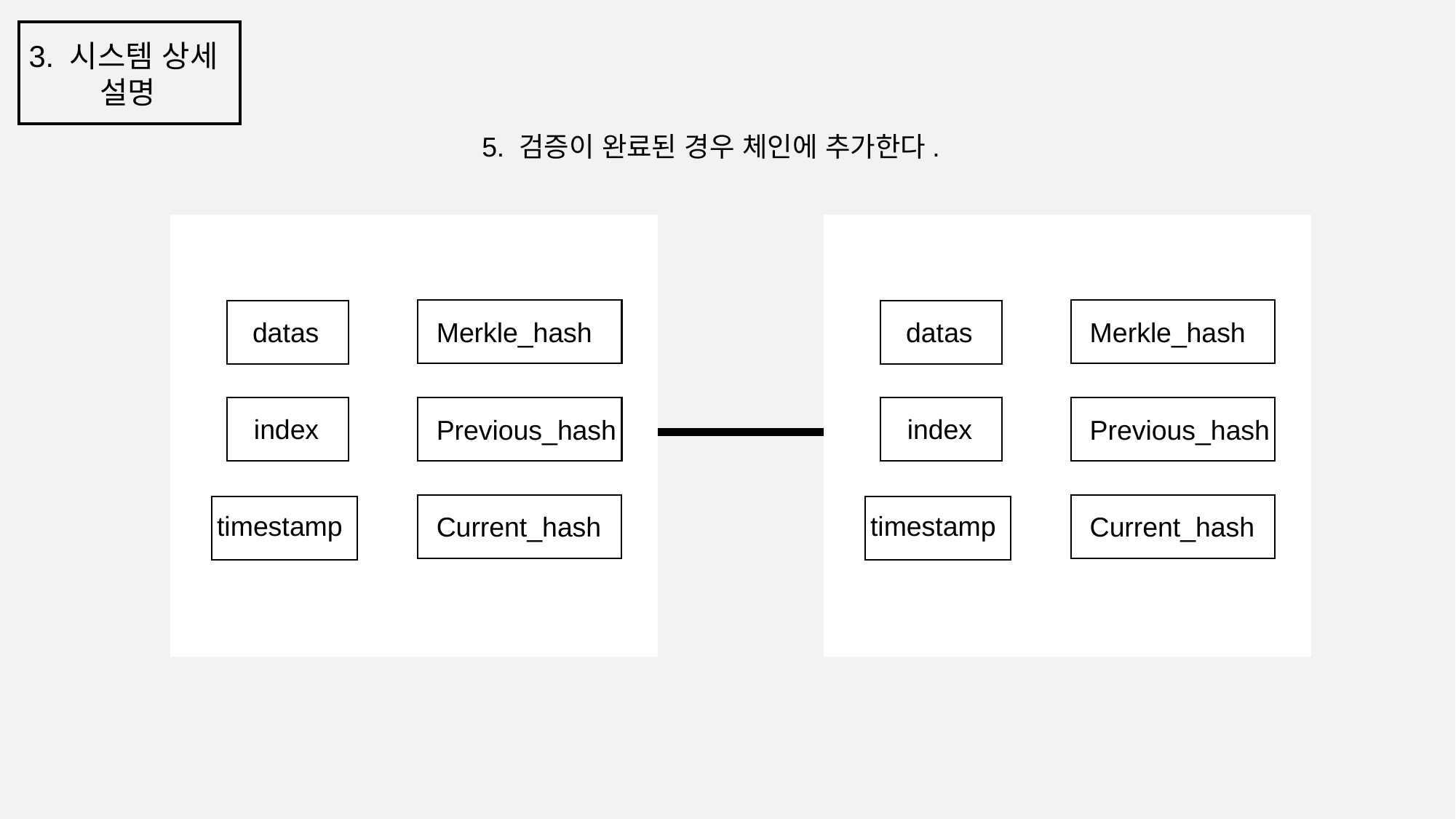

3. 시스템 상세
설명
5. 검증이 완료된 경우 체인에 추가한다.

Merkle_hash
Merkle_hash
datas
datas

index
index
Previous_hash
Previous_hash

timestamp
timestamp
Current_hash
Current_hash